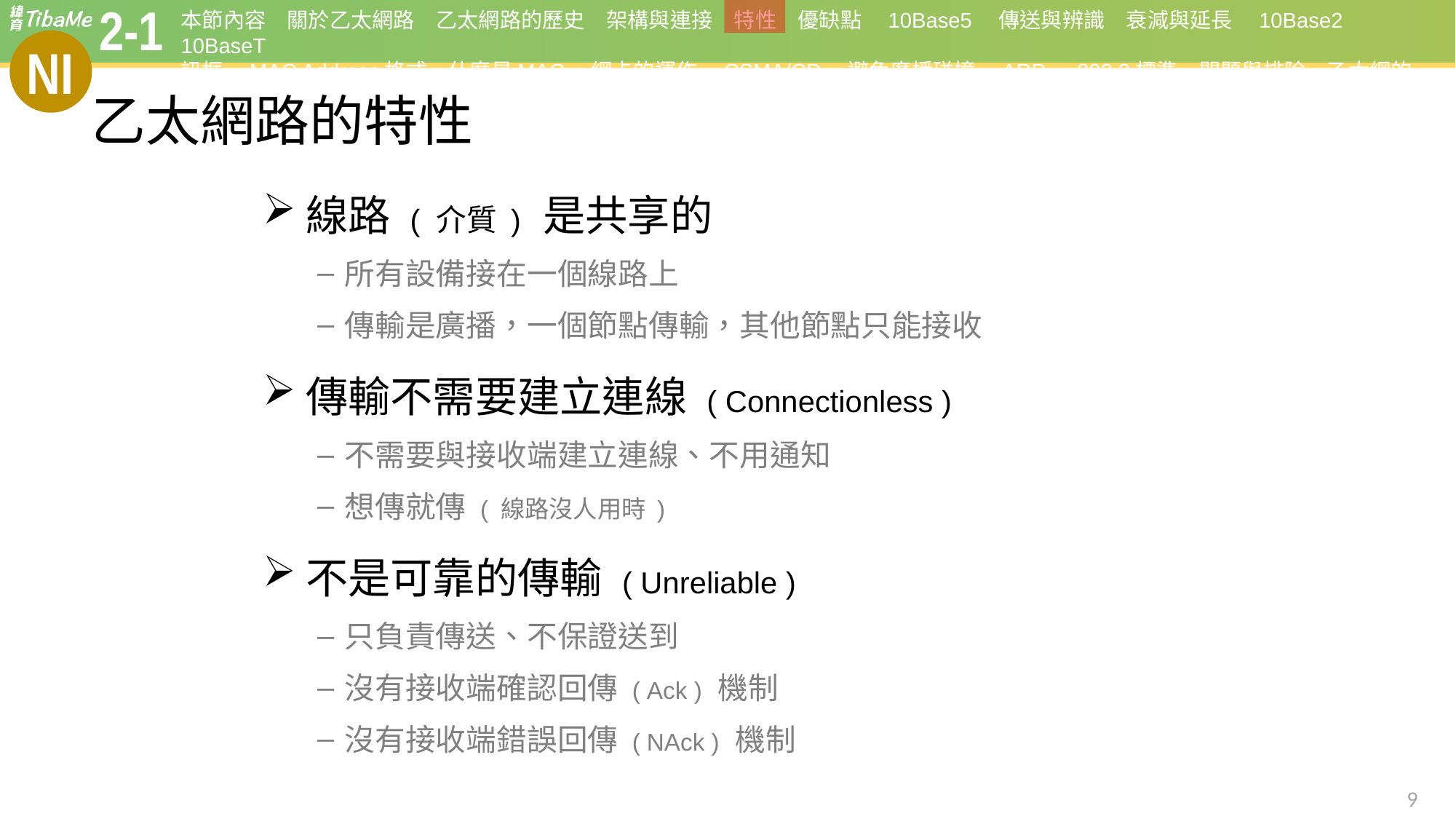

# 乙太網路的特性
線路 ( 介質 ) 是共享的
所有設備接在一個線路上
傳輸是廣播，一個節點傳輸，其他節點只能接收
傳輸不需要建立連線 ( Connectionless )
不需要與接收端建立連線、不用通知
想傳就傳 ( 線路沒人用時 )
不是可靠的傳輸 ( Unreliable )
只負責傳送、不保證送到
沒有接收端確認回傳 ( Ack ) 機制
沒有接收端錯誤回傳 ( NAck ) 機制